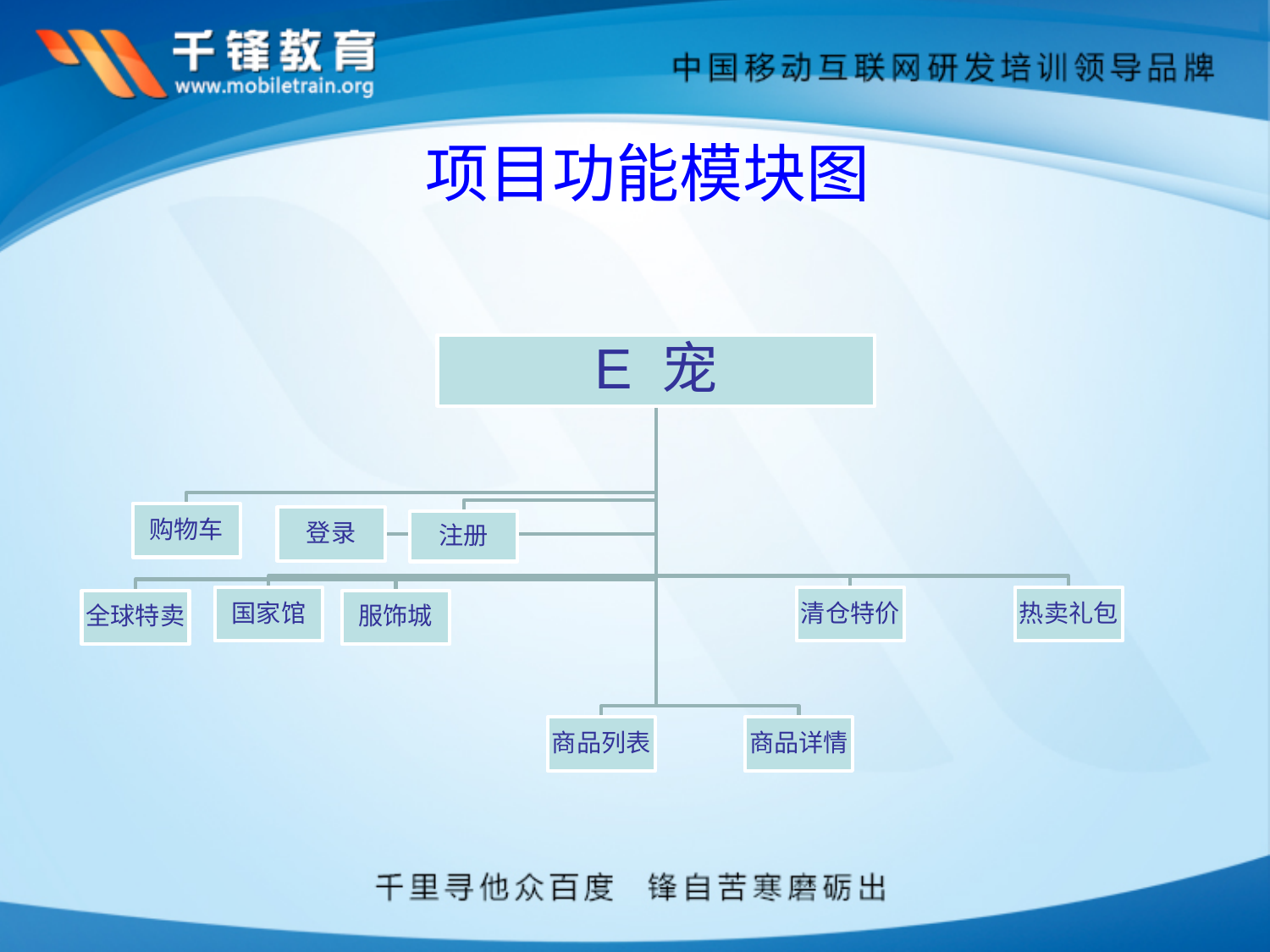

项目功能模块图
E 宠
全球特卖
国家馆
服饰城
注册
购物车
热卖礼包
清仓特价
商品列表
商品详情
登录